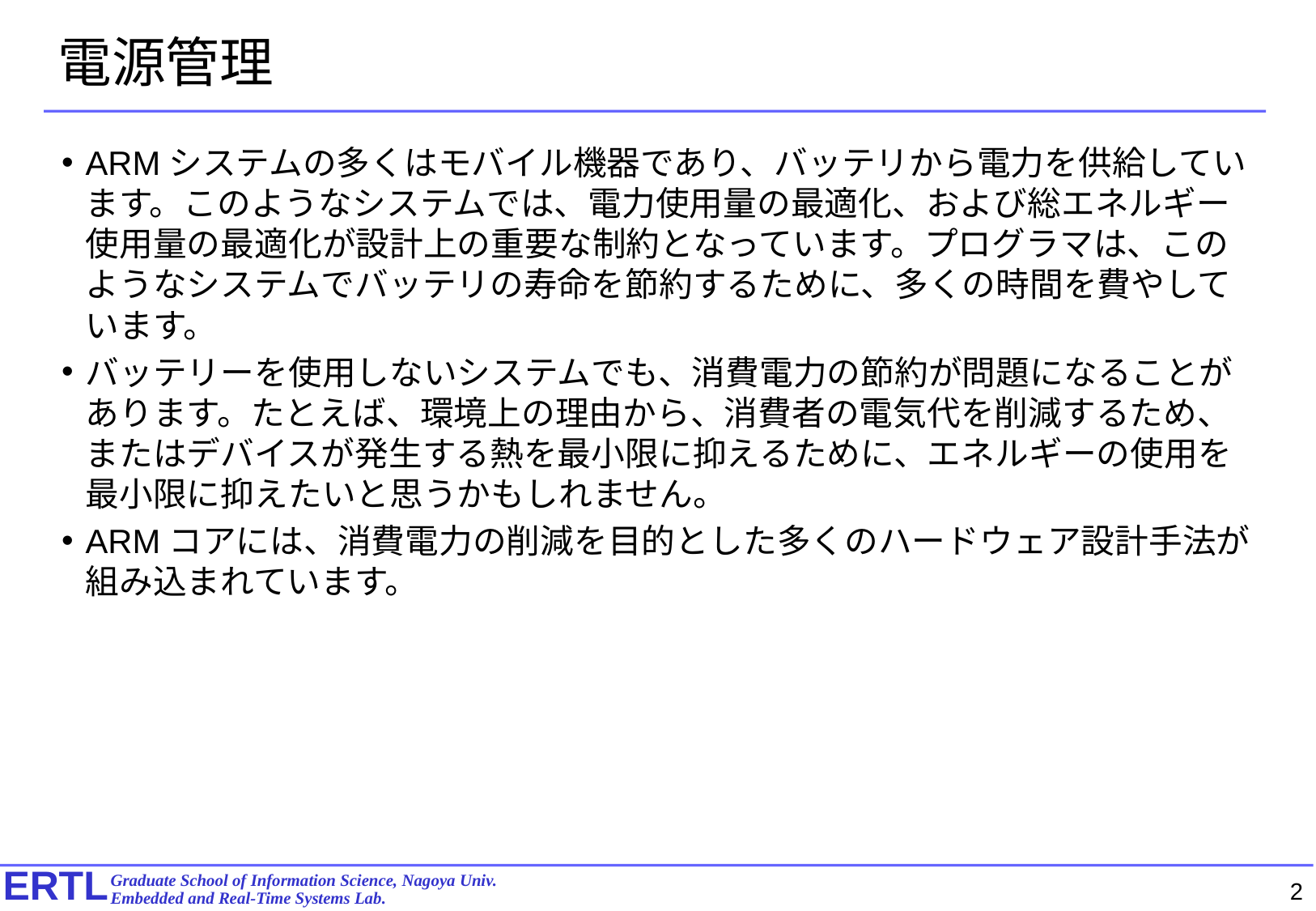

# 電源管理
ARMシステムの多くはモバイル機器であり、バッテリから電力を供給しています。このようなシステムでは、電力使用量の最適化、および総エネルギー使用量の最適化が設計上の重要な制約となっています。プログラマは、このようなシステムでバッテリの寿命を節約するために、多くの時間を費やしています。
バッテリーを使用しないシステムでも、消費電力の節約が問題になることがあります。たとえば、環境上の理由から、消費者の電気代を削減するため、またはデバイスが発生する熱を最小限に抑えるために、エネルギーの使用を最小限に抑えたいと思うかもしれません。
ARMコアには、消費電力の削減を目的とした多くのハードウェア設計手法が組み込まれています。
2